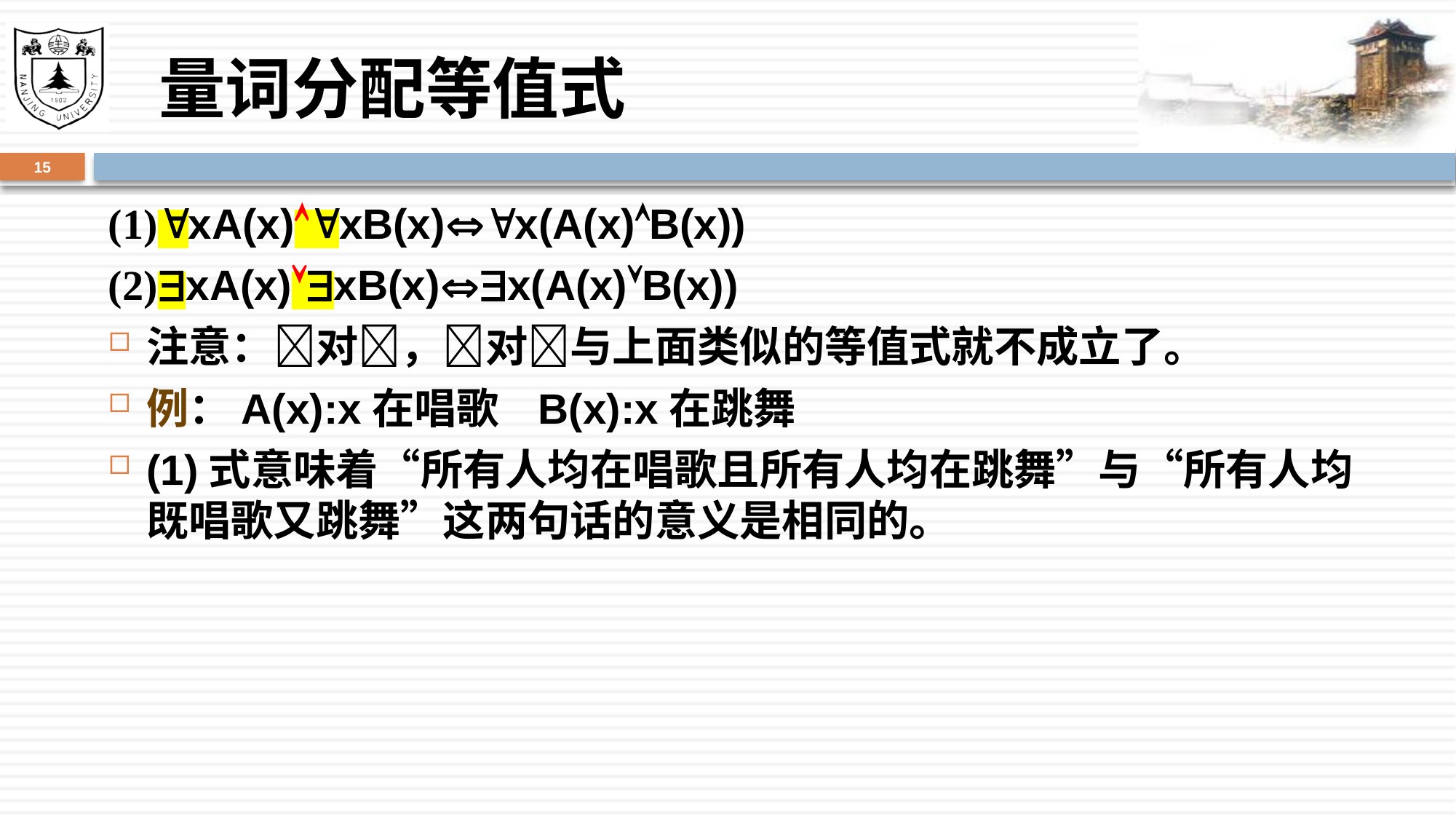

# 量词分配等值式
15
(1)∀xA(x)∧∀xB(x)⇔∀x(A(x)∧B(x))
(2)∃xA(x)∨∃xB(x)⇔∃x(A(x)∨B(x))
注意：∀对∨，∃对∧与上面类似的等值式就不成立了。
例：A(x):x在唱歌   B(x):x在跳舞
(1)式意味着“所有人均在唱歌且所有人均在跳舞”与“所有人均既唱歌又跳舞”这两句话的意义是相同的。